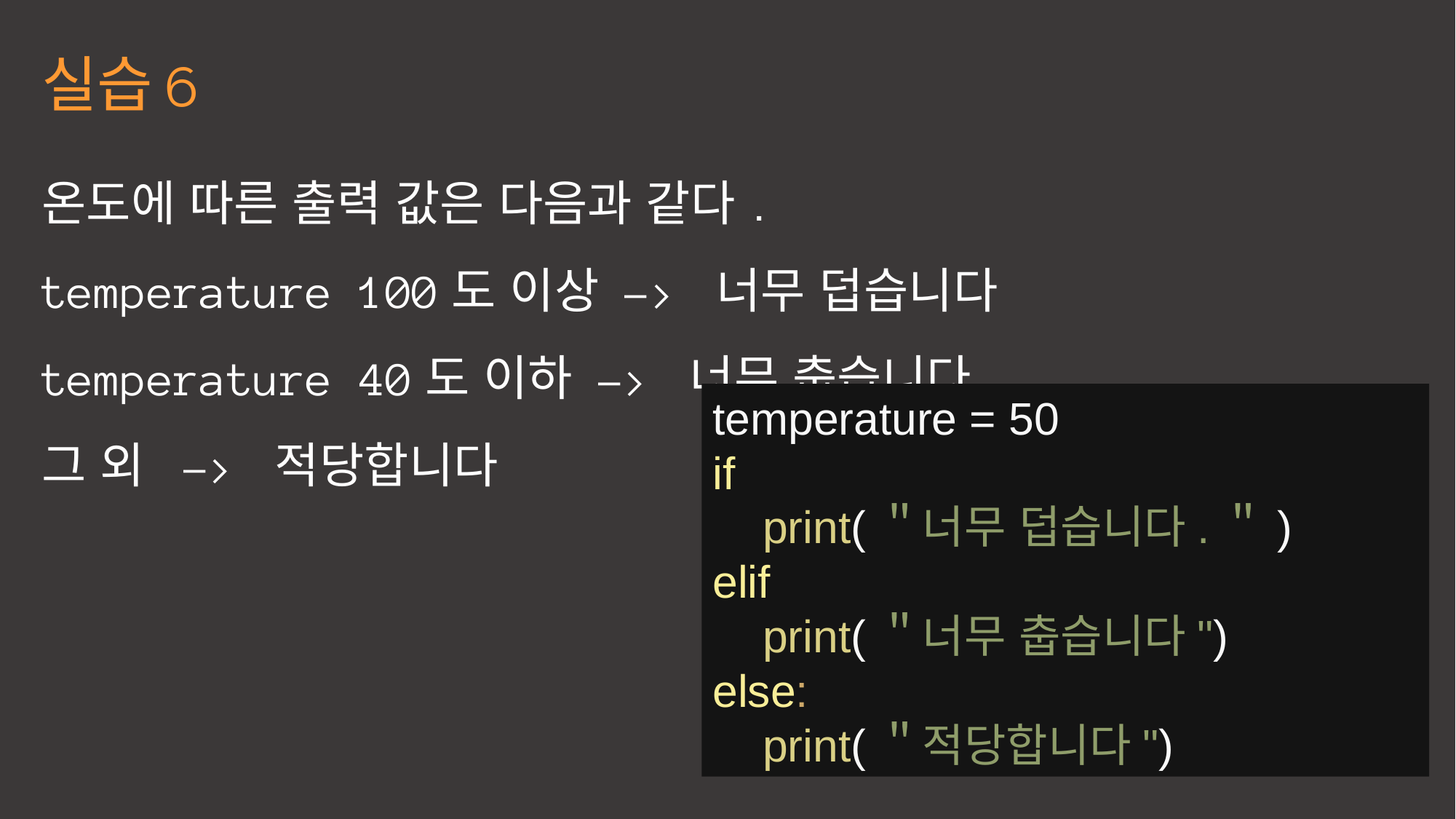

실습6
온도에 따른 출력 값은 다음과 같다.
temperature 100도 이상 -> 너무 덥습니다
temperature 40도 이하 -> 너무 춥습니다
그 외  -> 적당합니다

temperature = 50
if
    print(＂너무 덥습니다.＂)
elif
    print(＂너무 춥습니다")
else:
    print(＂적당합니다")